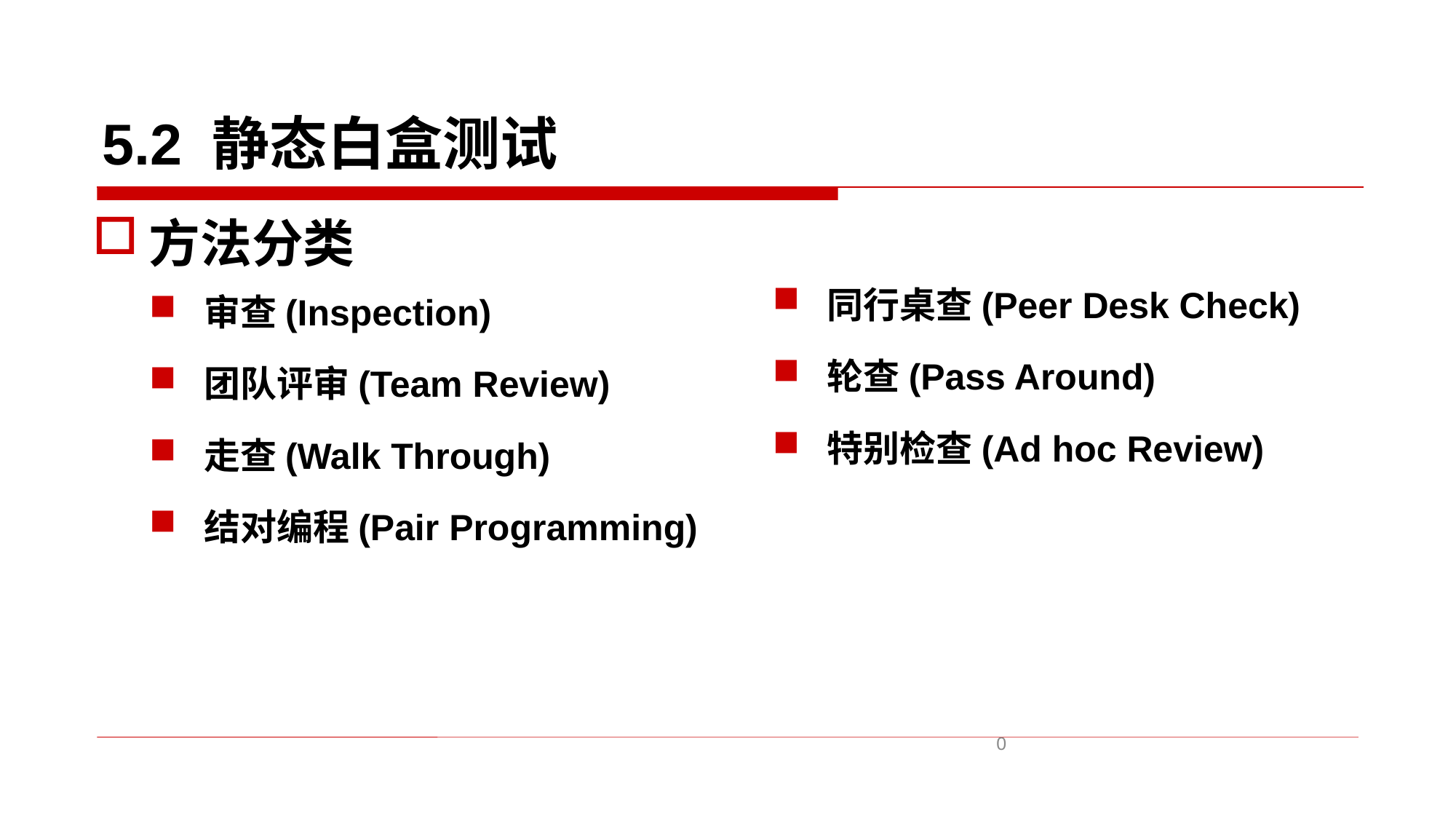

# 5.2 静态白盒测试

同行桌查(Peer Desk Check)
轮查(Pass Around)
特别检查(Ad hoc Review)
方法分类
审查(Inspection)
团队评审(Team Review)
走查(Walk Through)
结对编程(Pair Programming)

0